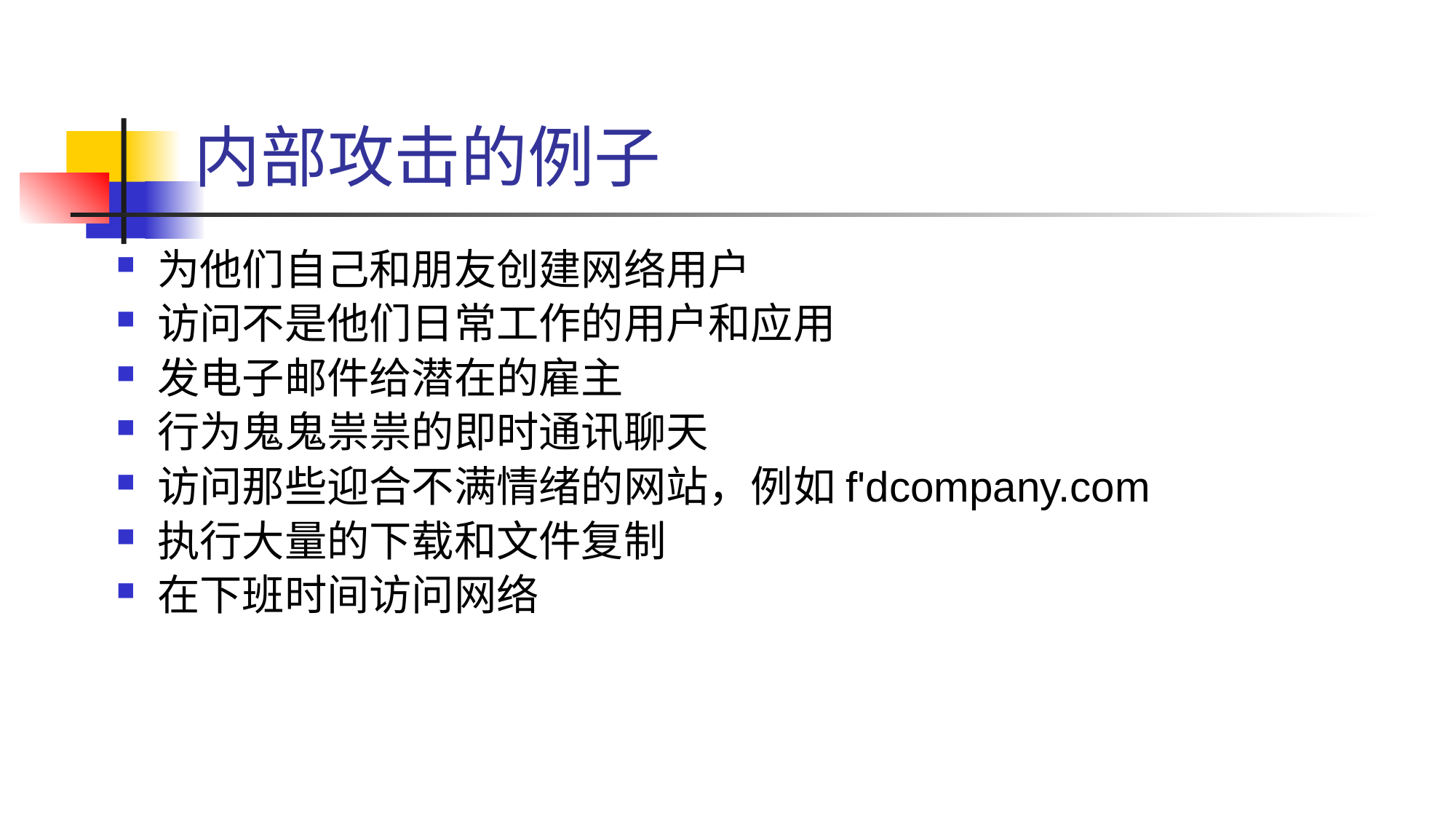

# 内部攻击的例子
为他们自己和朋友创建网络用户
访问不是他们日常工作的用户和应用
发电子邮件给潜在的雇主
行为鬼鬼祟祟的即时通讯聊天
访问那些迎合不满情绪的网站，例如f'dcompany.com
执行大量的下载和文件复制
在下班时间访问网络